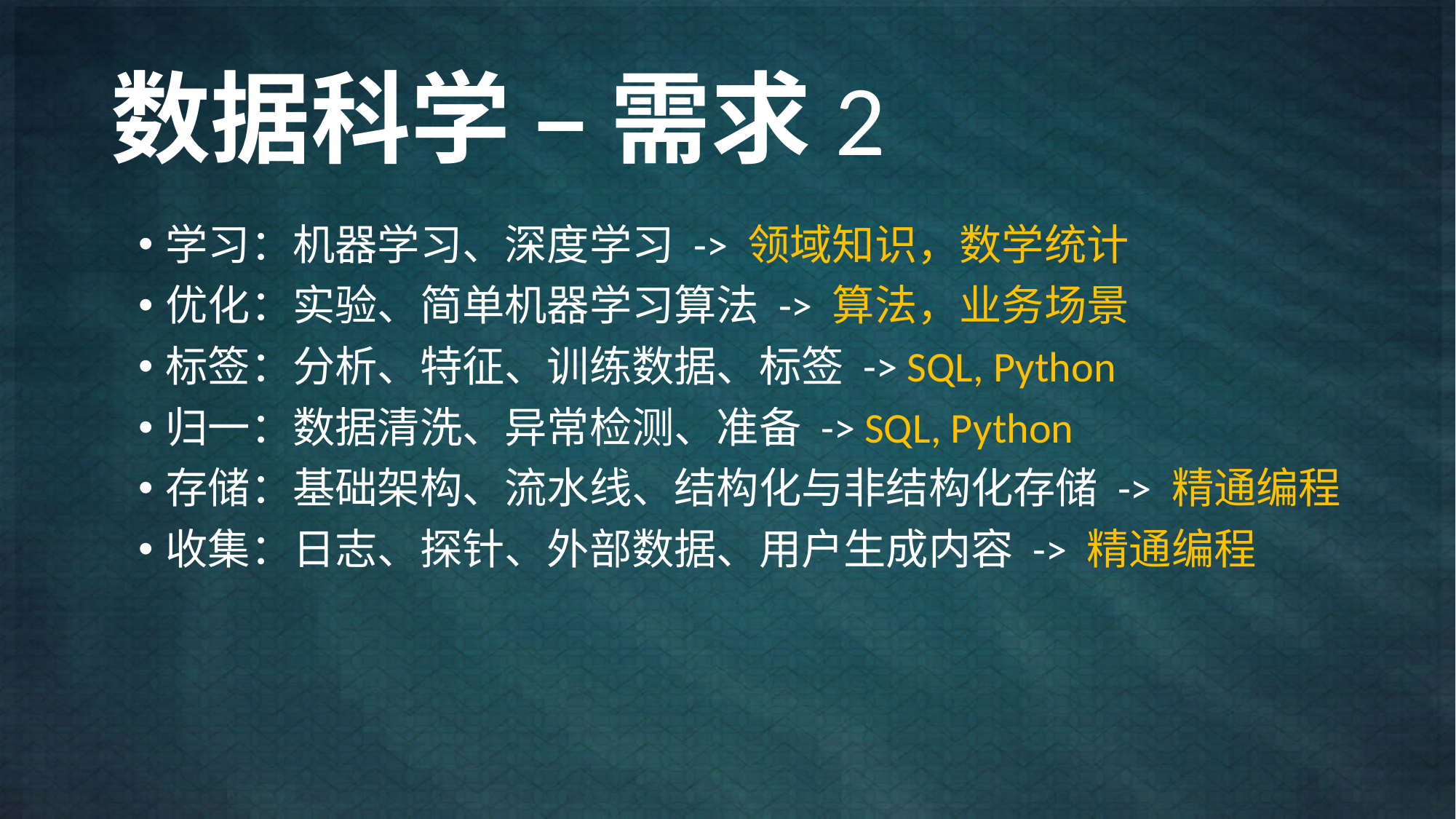

# 数据科学 – 需求2
学习：机器学习、深度学习 -> 领域知识，数学统计
优化：实验、简单机器学习算法 -> 算法，业务场景
标签：分析、特征、训练数据、标签 -> SQL, Python
归一：数据清洗、异常检测、准备 -> SQL, Python
存储：基础架构、流水线、结构化与非结构化存储 -> 精通编程
收集：日志、探针、外部数据、用户生成内容 -> 精通编程